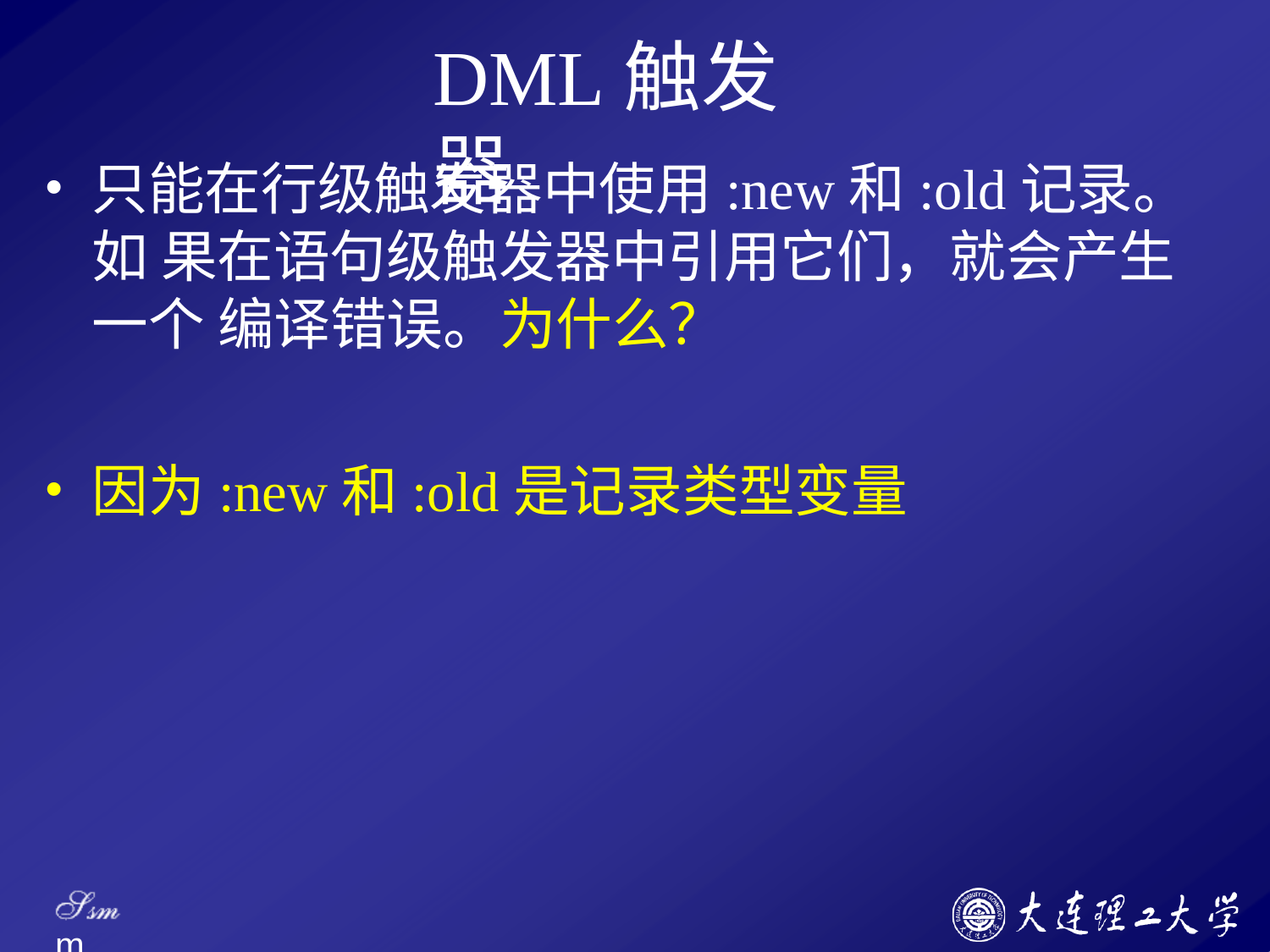

# DML触发器
只能在行级触发器中使用:new和:old记录。如 果在语句级触发器中引用它们，就会产生一个 编译错误。为什么？

因为:new和:old是记录类型变量

Ssm